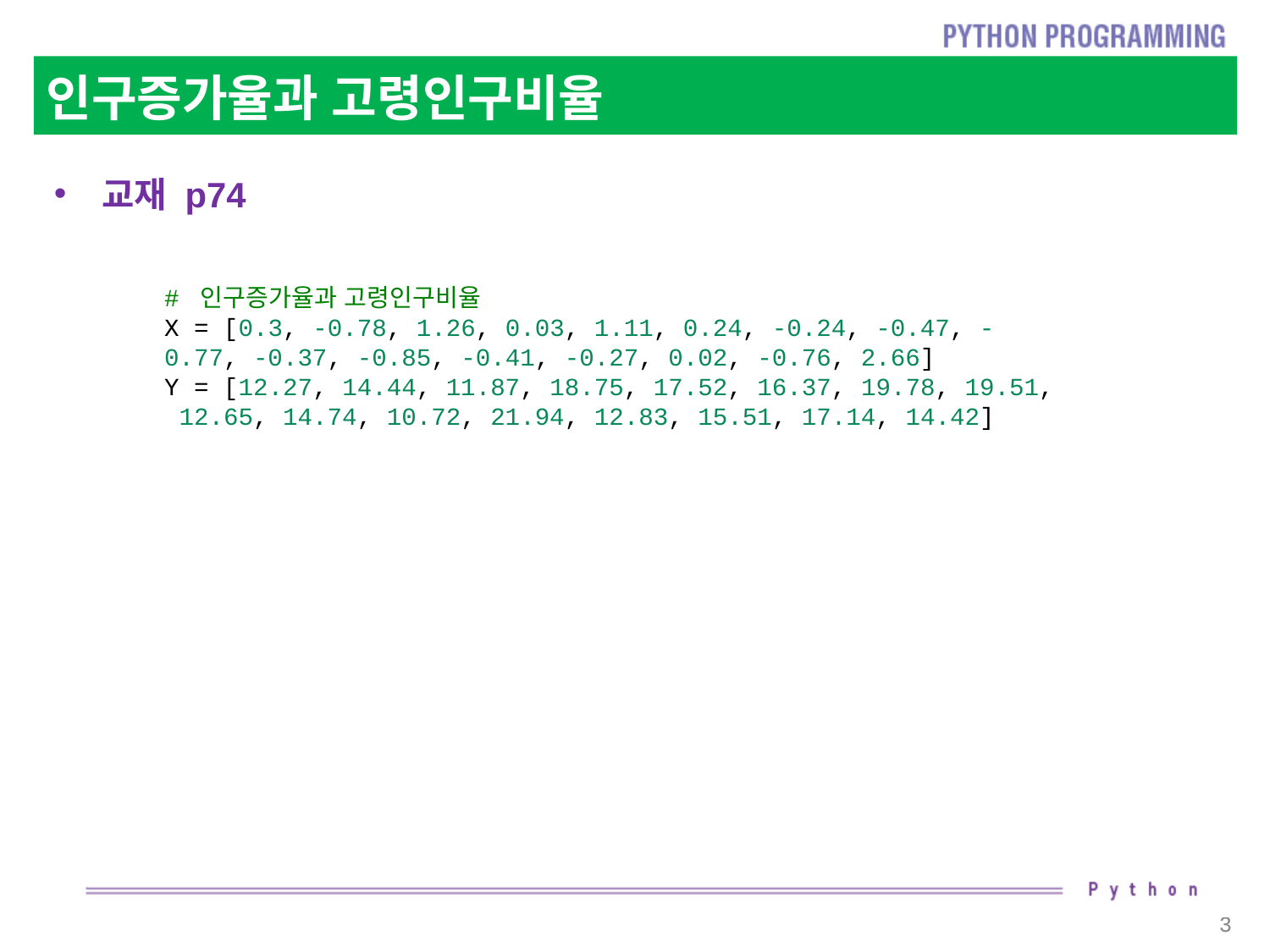

# 인구증가율과 고령인구비율
교재 p74
# 인구증가율과 고령인구비율
X = [0.3, -0.78, 1.26, 0.03, 1.11, 0.24, -0.24, -0.47, -0.77, -0.37, -0.85, -0.41, -0.27, 0.02, -0.76, 2.66]
Y = [12.27, 14.44, 11.87, 18.75, 17.52, 16.37, 19.78, 19.51, 12.65, 14.74, 10.72, 21.94, 12.83, 15.51, 17.14, 14.42]

3